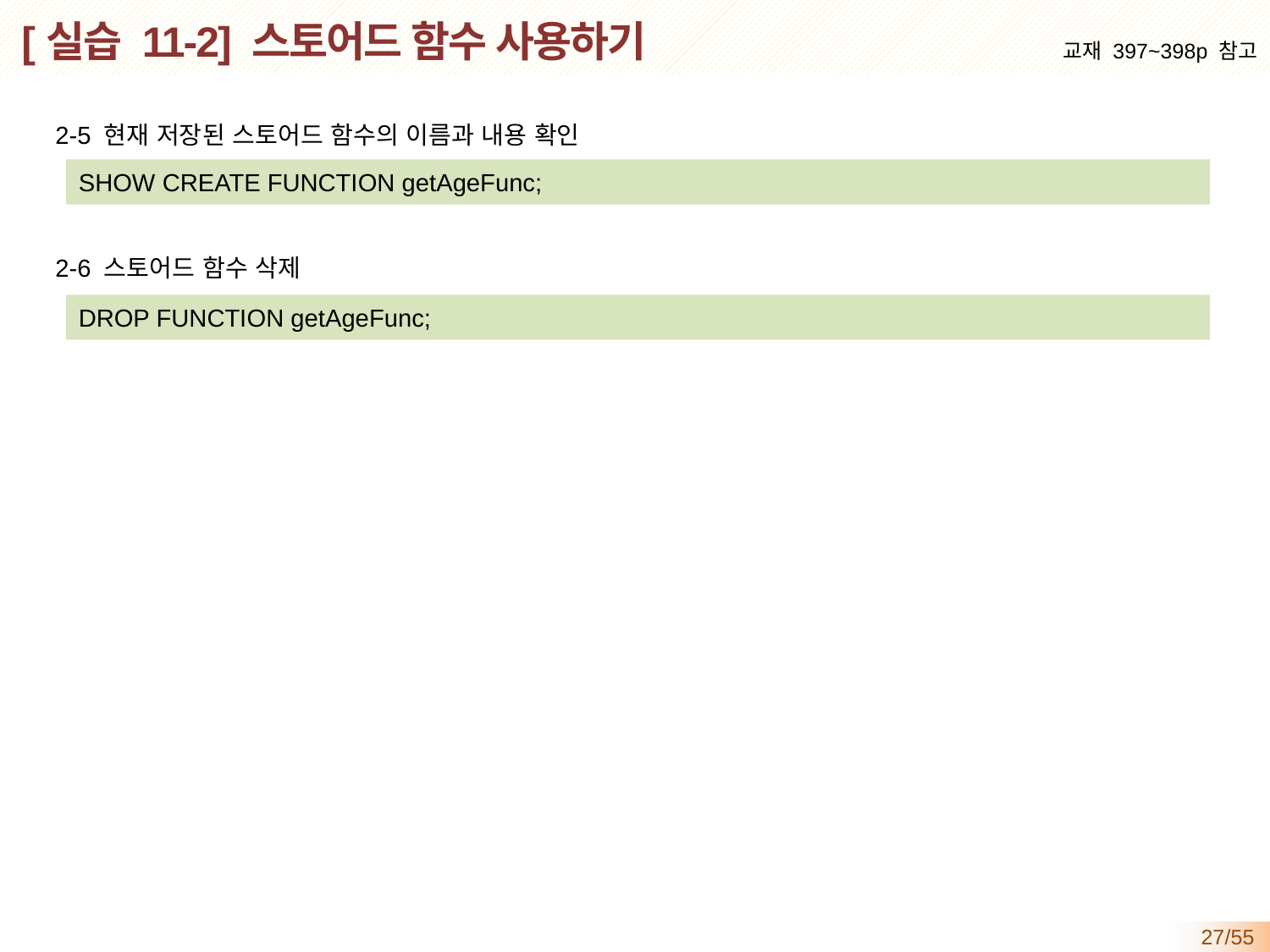

# [실습 11-2] 스토어드 함수 사용하기
교재 397~398p 참고
   2-5 현재 저장된 스토어드 함수의 이름과 내용 확인

   2-6 스토어드 함수 삭제

SHOW CREATE FUNCTION getAgeFunc;
DROP FUNCTION getAgeFunc;